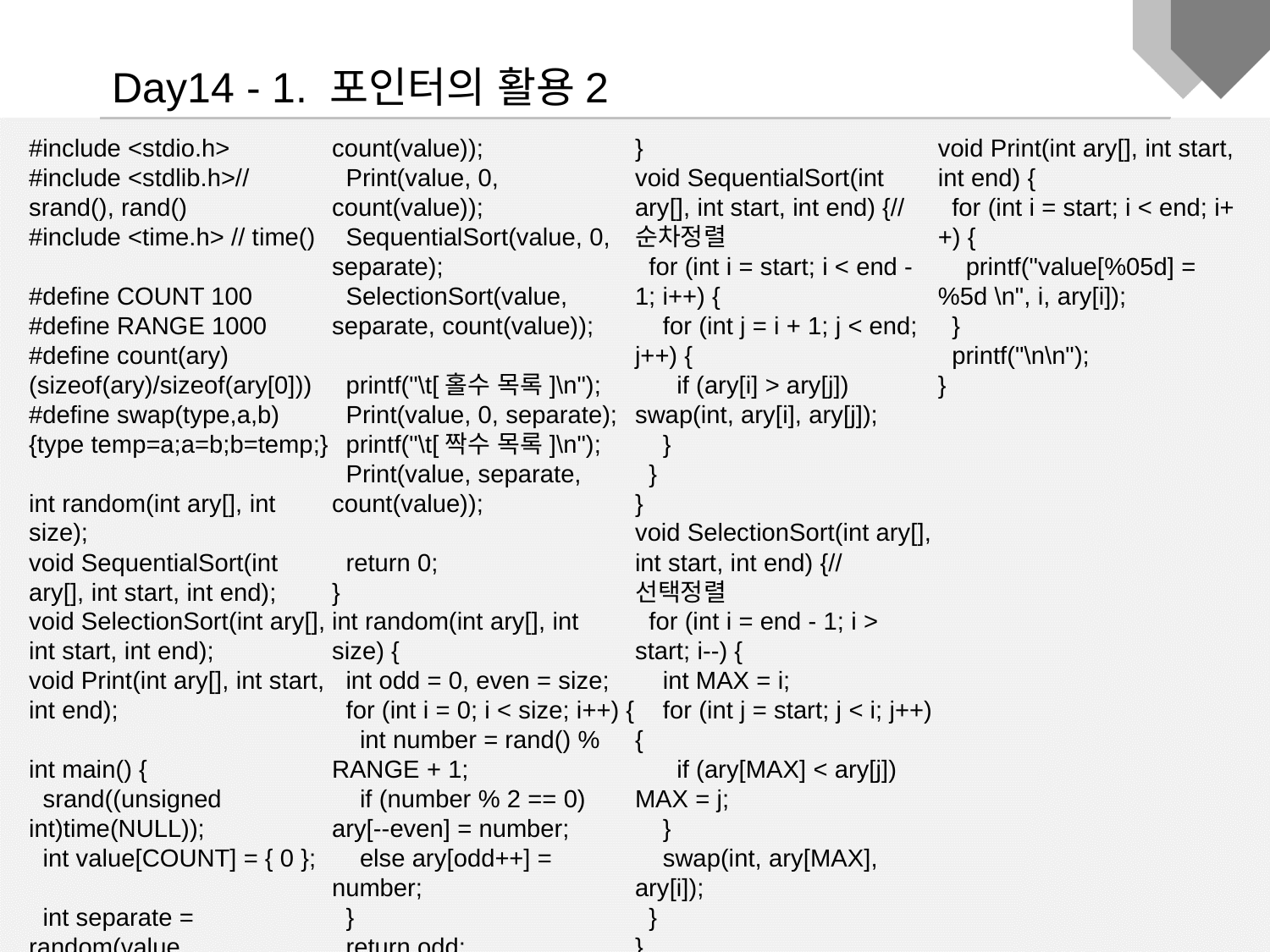

Day14 - 1. 포인터의 활용2
#include <stdio.h>
#include <stdlib.h>// srand(), rand()
#include <time.h> // time()

#define COUNT 100
#define RANGE 1000
#define count(ary) (sizeof(ary)/sizeof(ary[0]))
#define swap(type,a,b) {type temp=a;a=b;b=temp;}

int random(int ary[], int size);
void SequentialSort(int ary[], int start, int end);
void SelectionSort(int ary[], int start, int end);
void Print(int ary[], int start, int end);

int main() {
  srand((unsigned int)time(NULL));
  int value[COUNT] = { 0 };

  int separate = random(value, count(value));
  Print(value, 0, count(value));
  SequentialSort(value, 0, separate);
  SelectionSort(value, separate, count(value));

  printf("\t[홀수 목록]\n");
  Print(value, 0, separate);
  printf("\t[짝수 목록]\n");
  Print(value, separate, count(value));

  return 0;
}
int random(int ary[], int size) {
  int odd = 0, even = size;
  for (int i = 0; i < size; i++) {
    int number = rand() % RANGE + 1;
    if (number % 2 == 0) ary[--even] = number;
    else ary[odd++] = number;
  }
  return odd;
}
void SequentialSort(int ary[], int start, int end) {//순차정렬
  for (int i = start; i < end - 1; i++) {
    for (int j = i + 1; j < end; j++) {
      if (ary[i] > ary[j]) swap(int, ary[i], ary[j]);
    }
  }
}
void SelectionSort(int ary[], int start, int end) {//선택정렬
  for (int i = end - 1; i > start; i--) {
    int MAX = i;
    for (int j = start; j < i; j++) {
      if (ary[MAX] < ary[j]) MAX = j;
    }
    swap(int, ary[MAX], ary[i]);
  }
}
void Print(int ary[], int start, int end) {
  for (int i = start; i < end; i++) {
    printf("value[%05d] = %5d \n", i, ary[i]);
  }
  printf("\n\n");
}